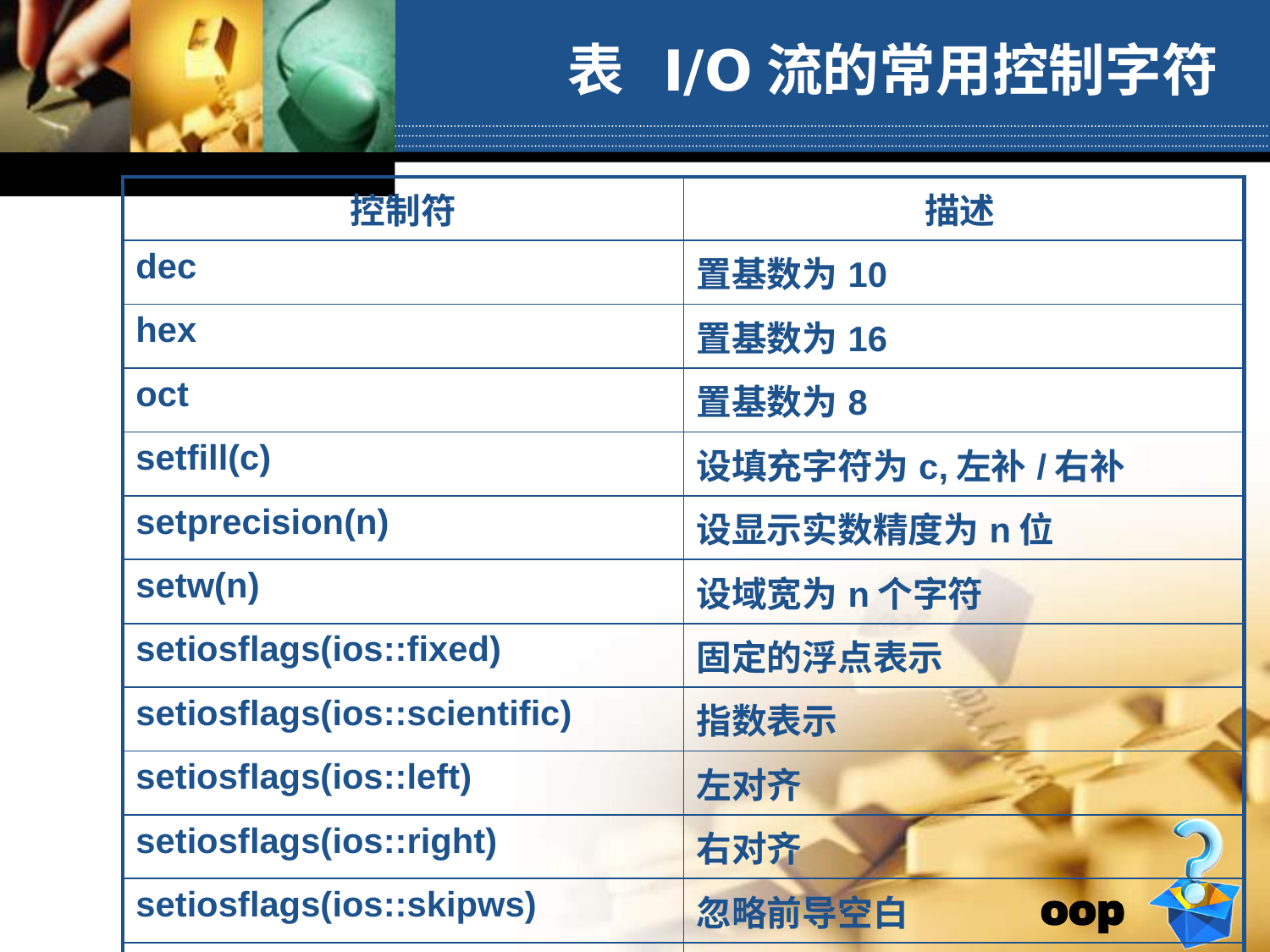

表  I/O流的常用控制字符
| 控制符 | 描述 |
| --- | --- |
| dec | 置基数为10 |
| hex | 置基数为16 |
| oct | 置基数为8 |
| setfill(c) | 设填充字符为c,左补/右补 |
| setprecision(n) | 设显示实数精度为n位 |
| setw(n) | 设域宽为n个字符 |
| setiosflags(ios::fixed) | 固定的浮点表示 |
| setiosflags(ios::scientific) | 指数表示 |
| setiosflags(ios::left) | 左对齐 |
| setiosflags(ios::right) | 右对齐 |
| setiosflags(ios::skipws) | 忽略前导空白 |
| setiosflags(ios::uppercase) | 16进制数大写输出 |
| setiosflags(ios::lowercase) | 16进制数小写输出 |
oop